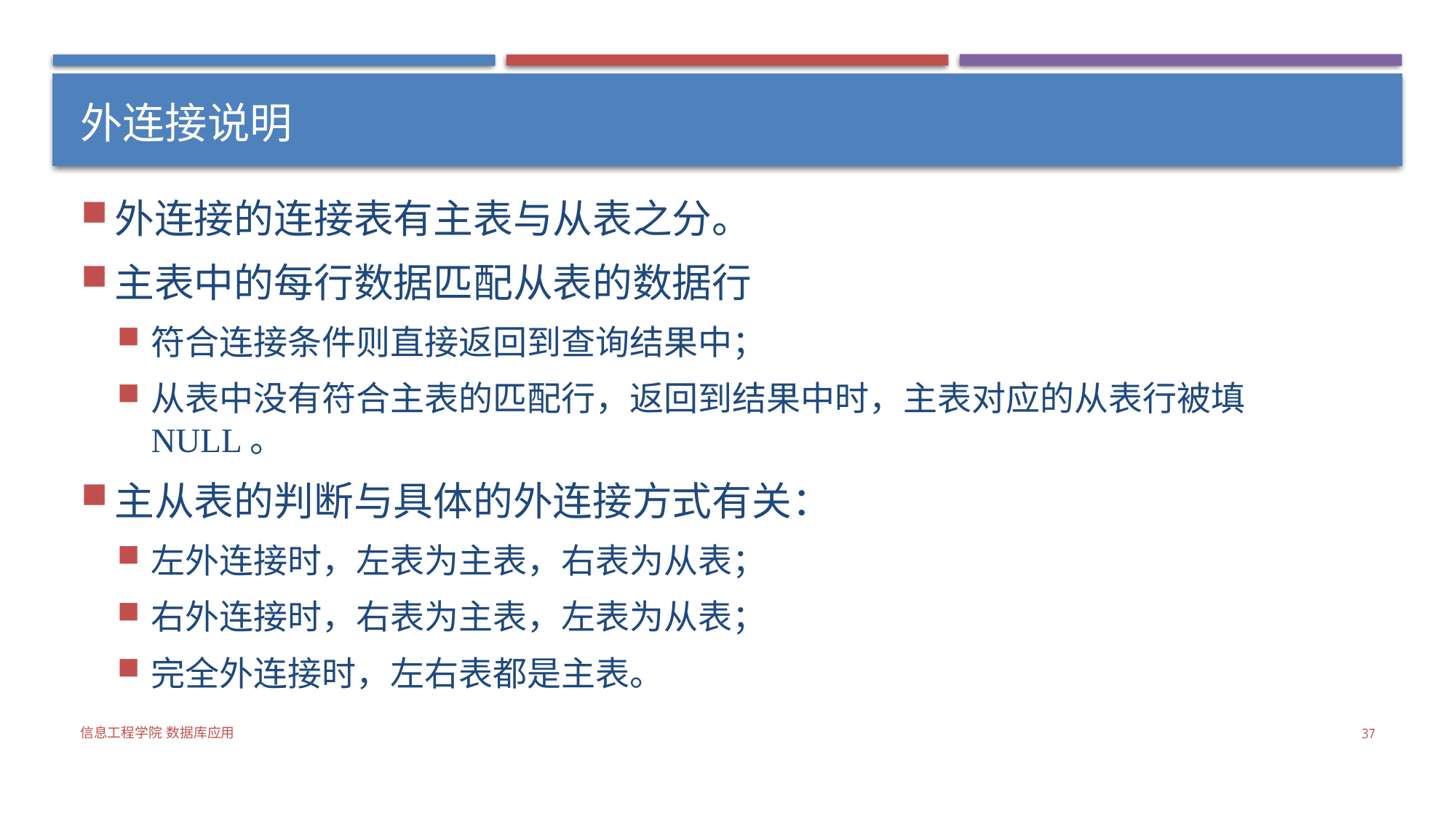

# 外连接说明
外连接的连接表有主表与从表之分。
主表中的每行数据匹配从表的数据行
符合连接条件则直接返回到查询结果中；
从表中没有符合主表的匹配行，返回到结果中时，主表对应的从表行被填NULL。
主从表的判断与具体的外连接方式有关：
左外连接时，左表为主表，右表为从表；
右外连接时，右表为主表，左表为从表；
完全外连接时，左右表都是主表。
信息工程学院 数据库应用
37